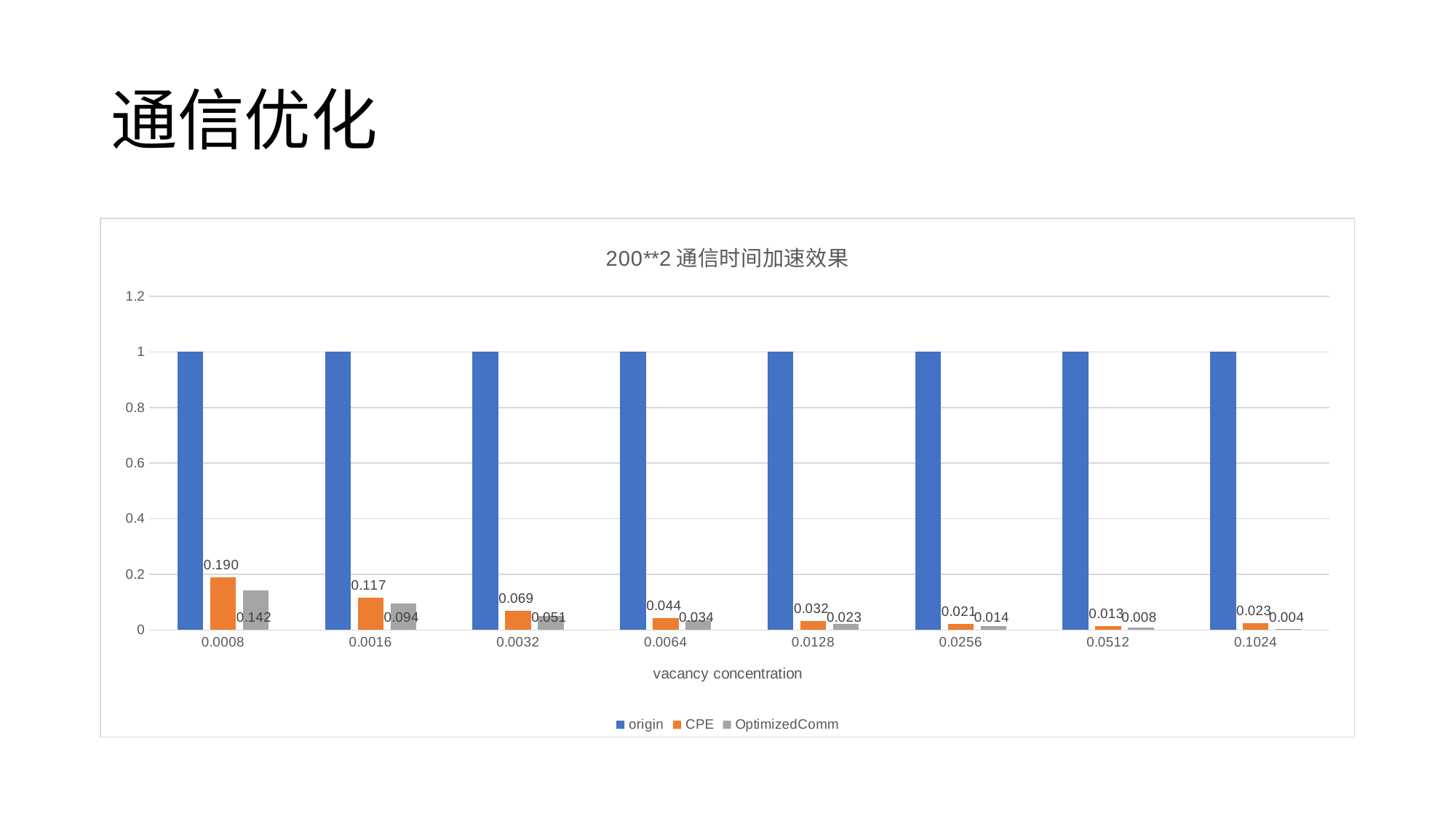

# 通信优化

### Chart: 200**2通信时间加速效果

| Category | origin | CPE | OptimizedComm |
|---|---|---|---|
| 8.0000000000000004E-4 | 1.0 | 0.189994328568979 | 0.141972507592243 |
| 1.6000000000000001E-3 | 1.0 | 0.117082628668005 | 0.0940214047024004 |
| 3.2000000000000002E-3 | 1.0 | 0.0688541769736745 | 0.0507828558139038 |
| 6.4000000000000003E-3 | 1.0 | 0.04365937415929 | 0.0336884636245013 |
| 1.2800000000000001E-2 | 1.0 | 0.031807021274877 | 0.0227724307743298 |
| 2.5600000000000001E-2 | 1.0 | 0.0211361571471111 | 0.0139827828858713 |
| 5.1200000000000002E-2 | 1.0 | 0.0127296668059732 | 0.00752720032655758 |
| 0.1024 | 1.0 | 0.0231785629626012 | 0.00412349587899939 |